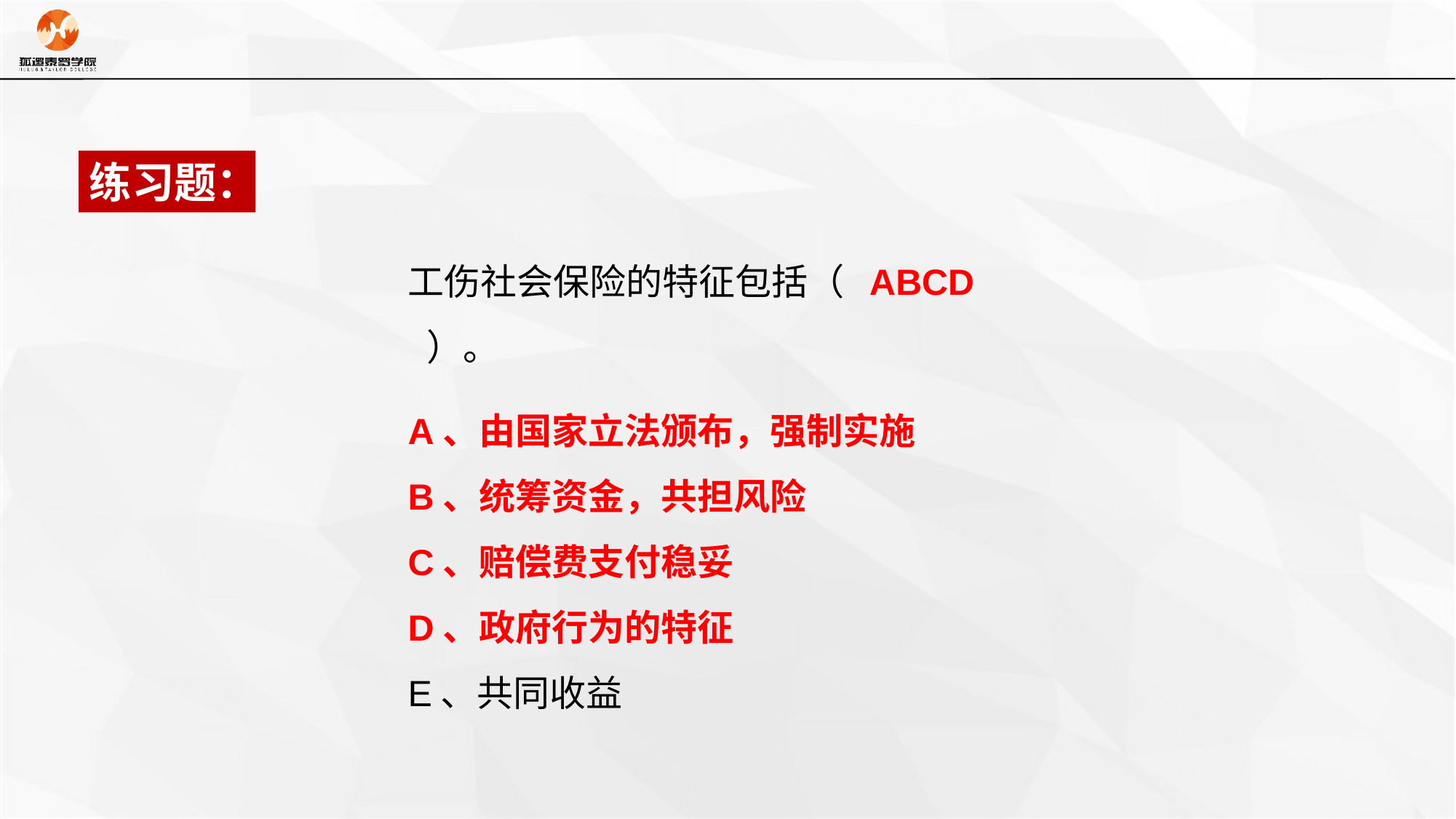

练习题：
工伤社会保险的特征包括（  ABCD ）。
A、由国家立法颁布，强制实施​
B、统筹资金，共担风险
C、赔偿费支付稳妥
D、政府行为的特征
E、共同收益